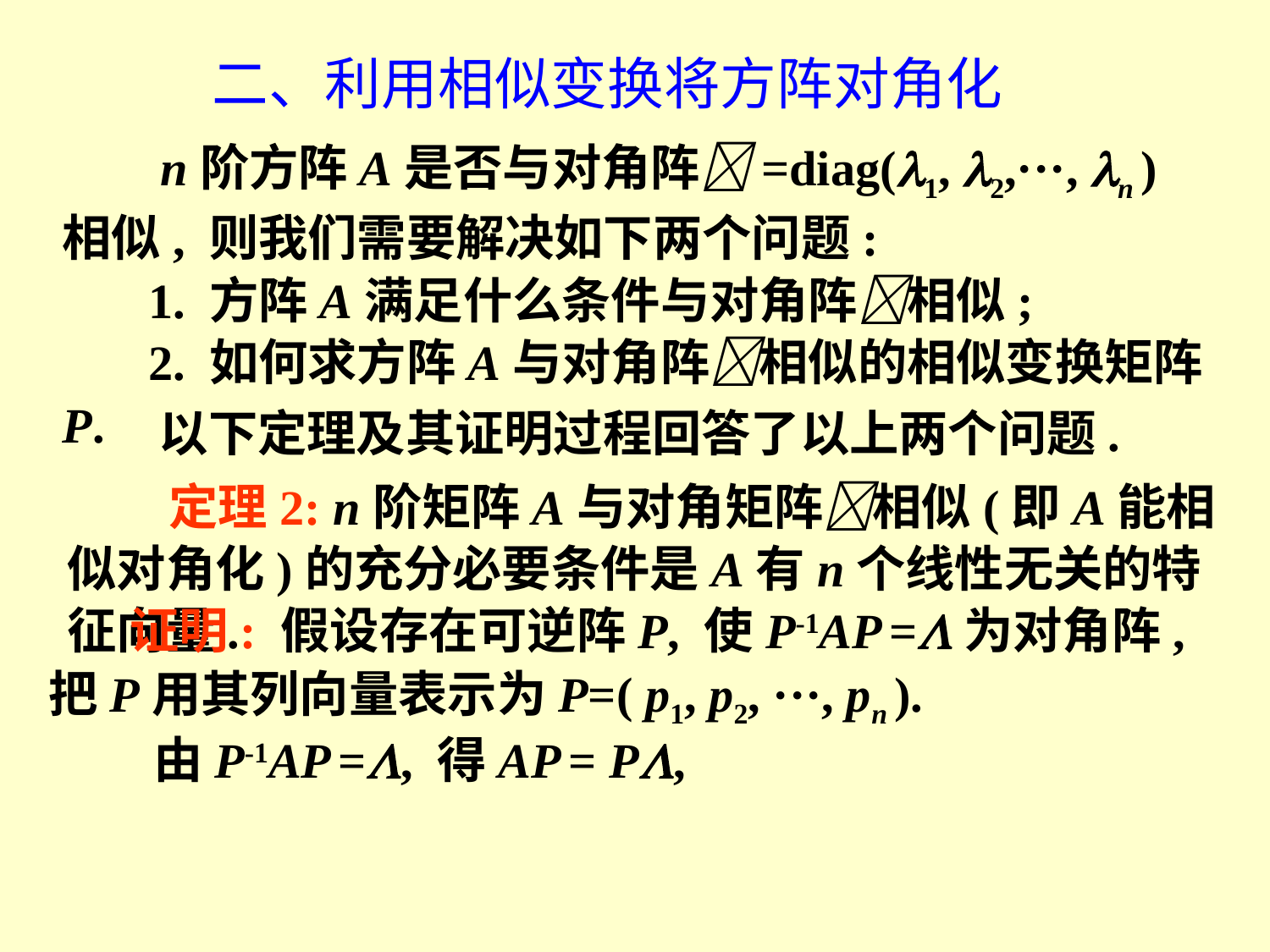

二、利用相似变换将方阵对角化
        n阶方阵A是否与对角阵Λ=diag(λ1, λ2,···, λn )相似, 则我们需要解决如下两个问题:
       1. 方阵A满足什么条件与对角阵Λ相似;
       2. 如何求方阵A与对角阵Λ相似的相似变换矩阵P.
        以下定理及其证明过程回答了以上两个问题.
        定理2: n阶矩阵A与对角矩阵Λ相似(即A能相似对角化)的充分必要条件是A有n个线性无关的特征向量.
证明: 假设存在可逆阵P, 使P-1AP =Λ为对角阵,
把P用其列向量表示为P=( p1, p2, ···, pn ).
由P-1AP =Λ, 得AP = PΛ,